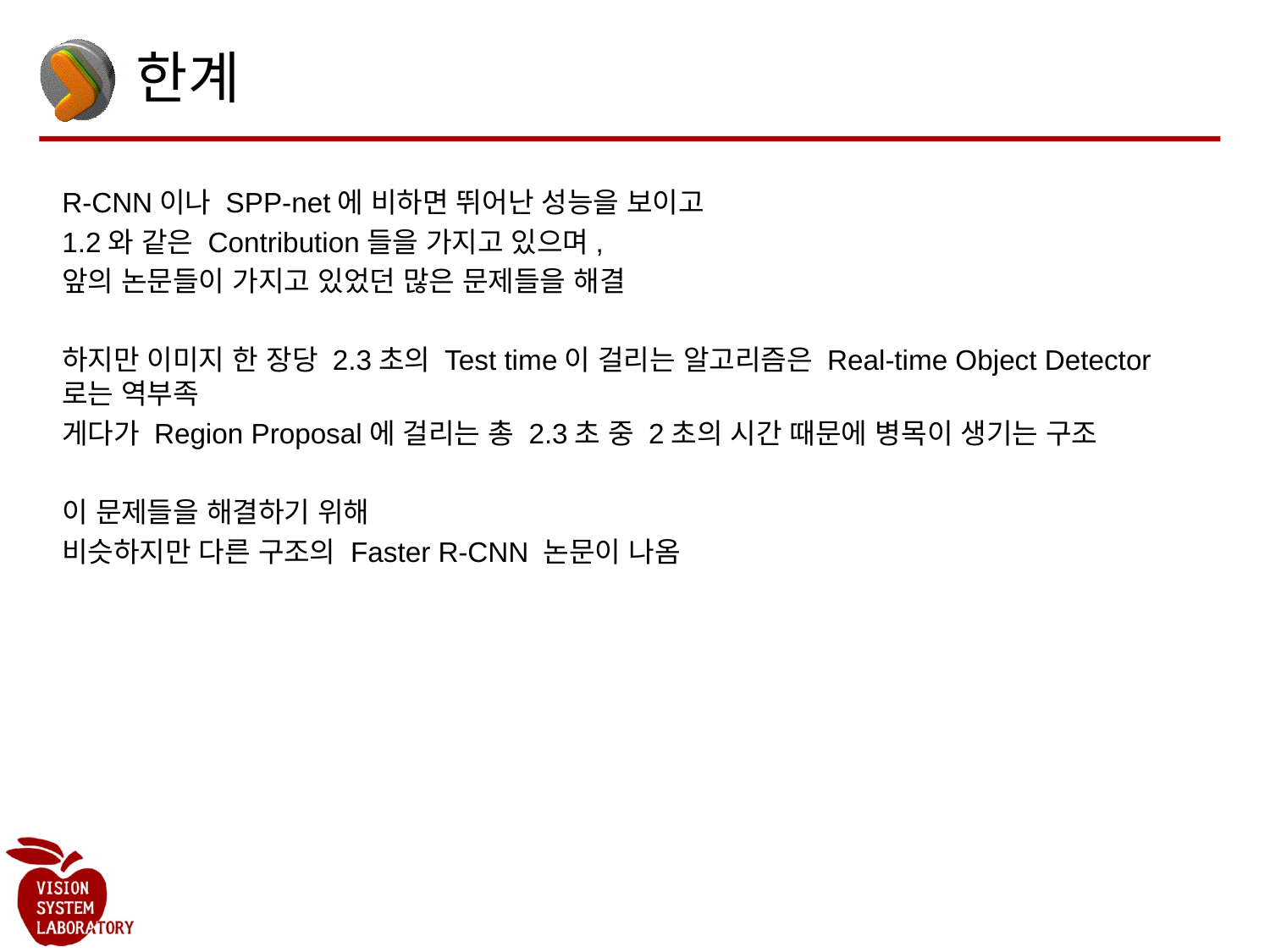

# 한계
R-CNN이나 SPP-net에 비하면 뛰어난 성능을 보이고
1.2와 같은 Contribution들을 가지고 있으며,
앞의 논문들이 가지고 있었던 많은 문제들을 해결

하지만 이미지 한 장당 2.3초의 Test time이 걸리는 알고리즘은 Real-time Object Detector로는 역부족
게다가 Region Proposal에 걸리는 총 2.3초 중 2초의 시간 때문에 병목이 생기는 구조

이 문제들을 해결하기 위해
비슷하지만 다른 구조의 Faster R-CNN 논문이 나옴